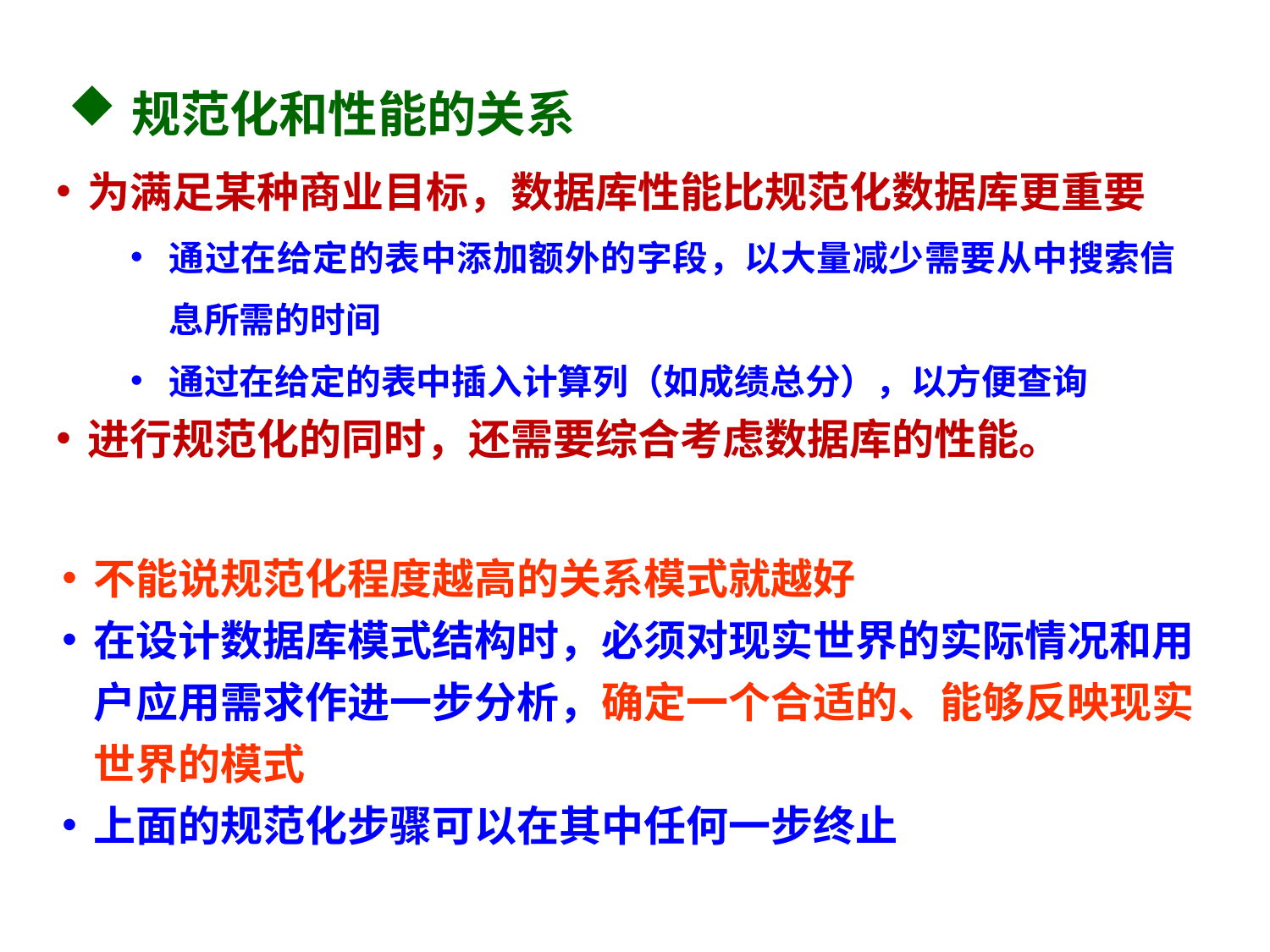

# 规范化和性能的关系
为满足某种商业目标，数据库性能比规范化数据库更重要
通过在给定的表中添加额外的字段，以大量减少需要从中搜索信息所需的时间
通过在给定的表中插入计算列（如成绩总分），以方便查询
进行规范化的同时，还需要综合考虑数据库的性能。
不能说规范化程度越高的关系模式就越好
在设计数据库模式结构时，必须对现实世界的实际情况和用户应用需求作进一步分析，确定一个合适的、能够反映现实世界的模式
上面的规范化步骤可以在其中任何一步终止